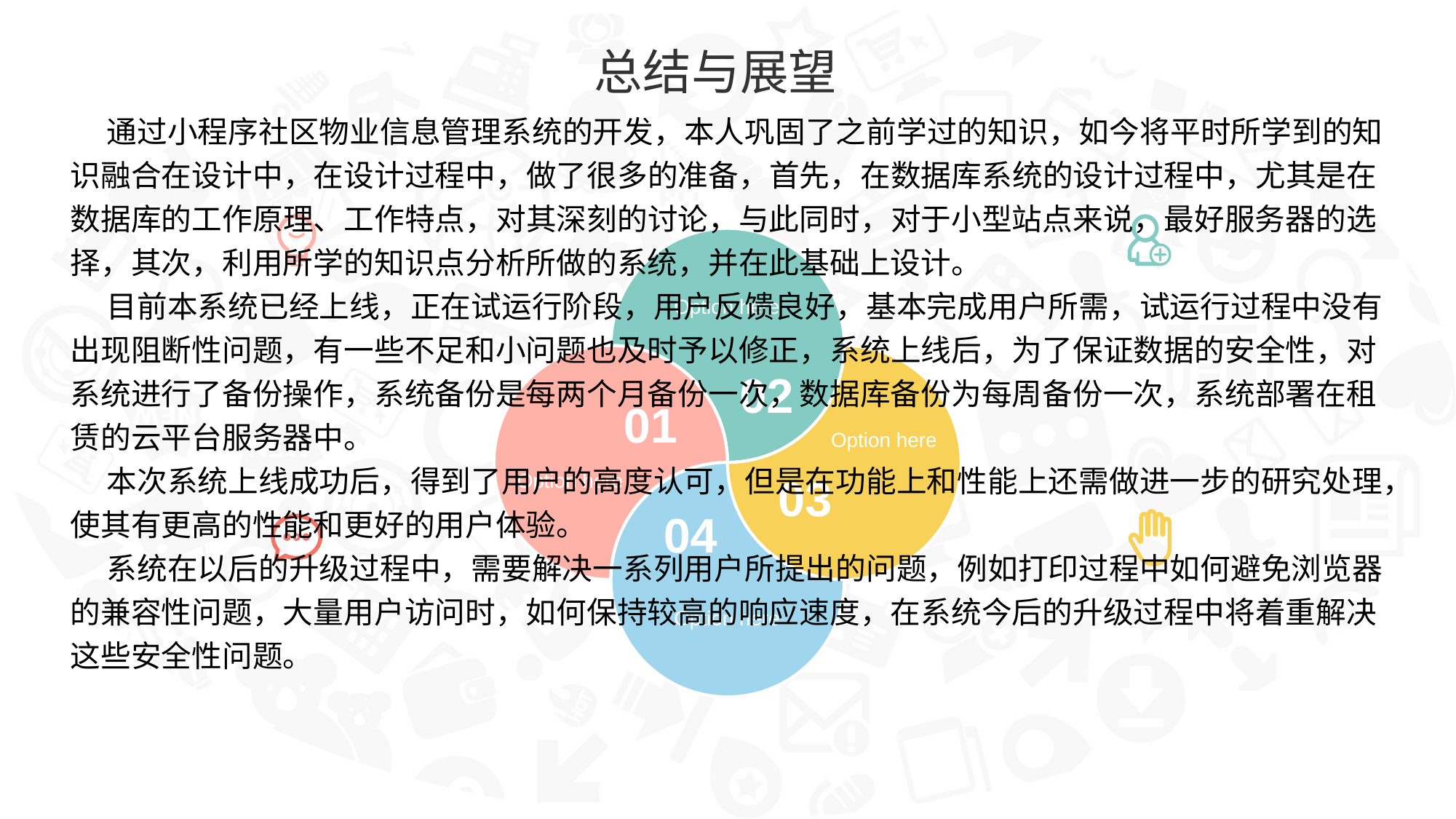

总结与展望
通过小程序社区物业信息管理系统的开发，本人巩固了之前学过的知识，如今将平时所学到的知识融合在设计中，在设计过程中，做了很多的准备，首先，在数据库系统的设计过程中，尤其是在数据库的工作原理、工作特点，对其深刻的讨论，与此同时，对于小型站点来说，最好服务器的选择，其次，利用所学的知识点分析所做的系统，并在此基础上设计。
目前本系统已经上线，正在试运行阶段，用户反馈良好，基本完成用户所需，试运行过程中没有出现阻断性问题，有一些不足和小问题也及时予以修正，系统上线后，为了保证数据的安全性，对系统进行了备份操作，系统备份是每两个月备份一次，数据库备份为每周备份一次，系统部署在租赁的云平台服务器中。
本次系统上线成功后，得到了用户的高度认可，但是在功能上和性能上还需做进一步的研究处理，使其有更高的性能和更好的用户体验。
系统在以后的升级过程中，需要解决一系列用户所提出的问题，例如打印过程中如何避免浏览器的兼容性问题，大量用户访问时，如何保持较高的响应速度，在系统今后的升级过程中将着重解决这些安全性问题。

Option here

02
01
Option here

Option here
03
04

Option here